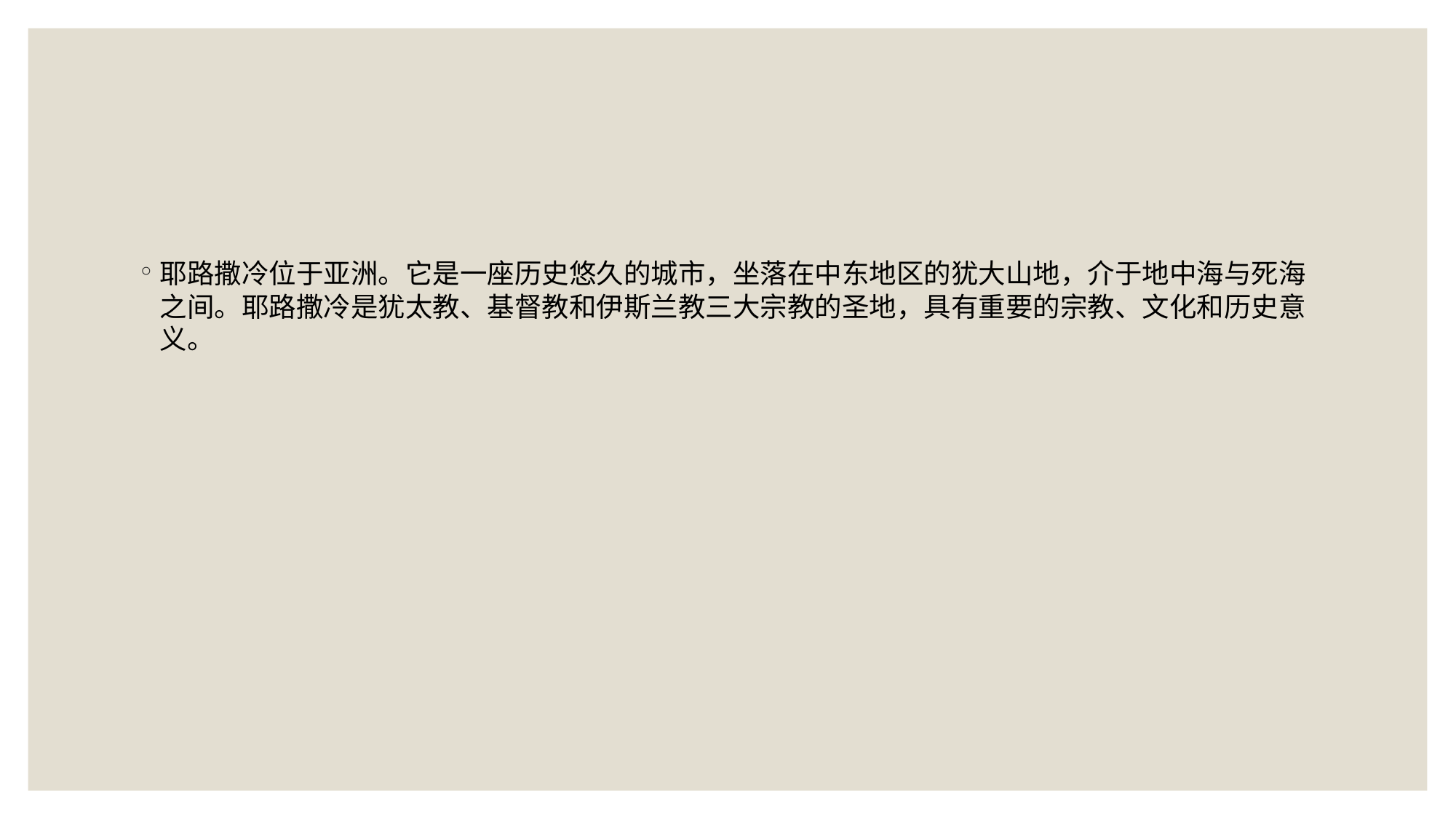

#
耶路撒冷位于亚洲。它是一座历史悠久的城市，坐落在中东地区的犹大山地，介于地中海与死海之间。耶路撒冷是犹太教、基督教和伊斯兰教三大宗教的圣地，具有重要的宗教、文化和历史意义。